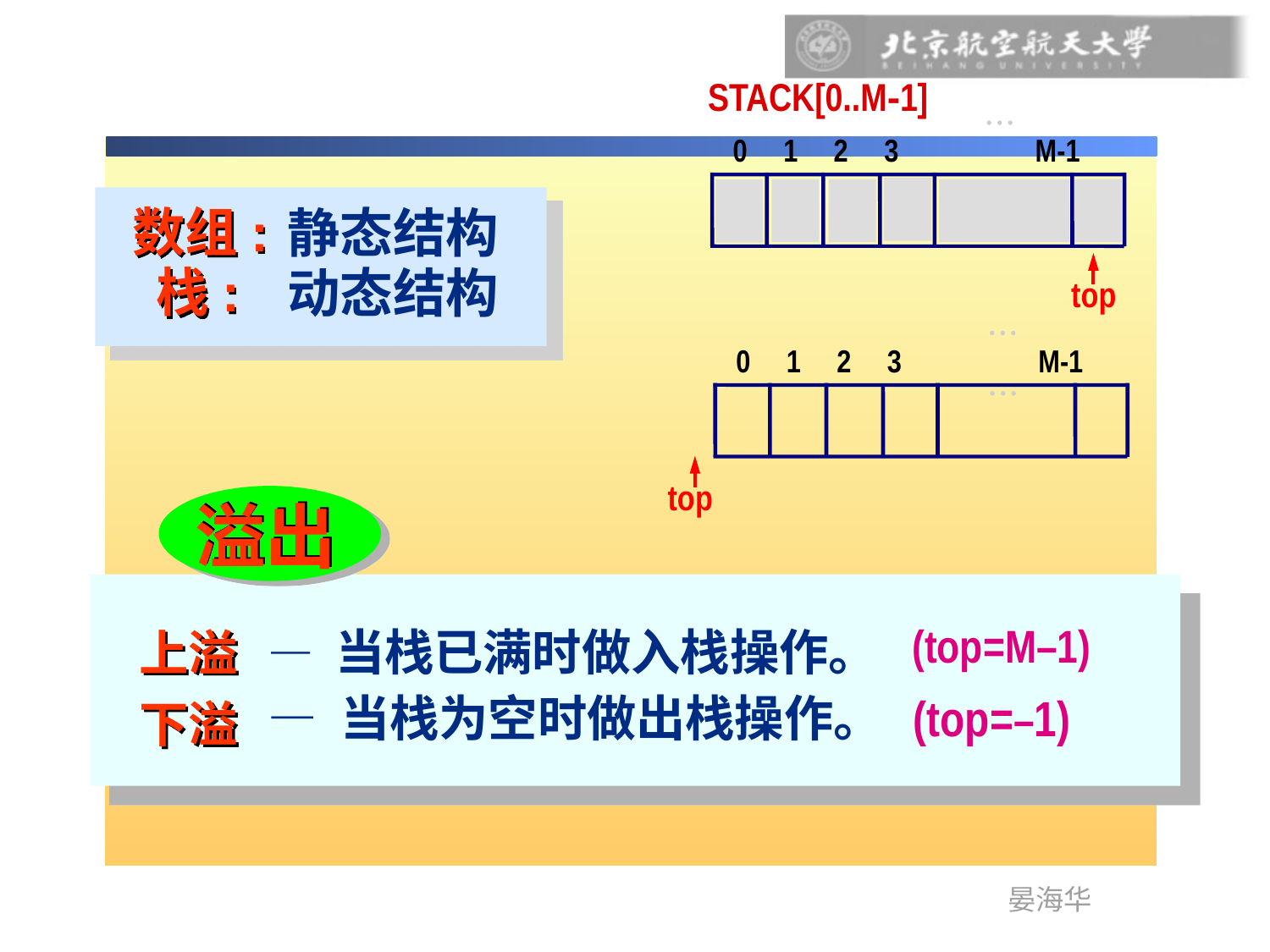

STACK[0..M-1]
…
0     1     2     3                   M-1
…

top

 数组:
   栈:
静态结构
动态结构
…
0     1     2     3                   M-1
…

top

溢出

上溢
下溢
(top=M–1)
— 当栈已满时做入栈操作。
— 当栈为空时做出栈操作。
(top=–1)